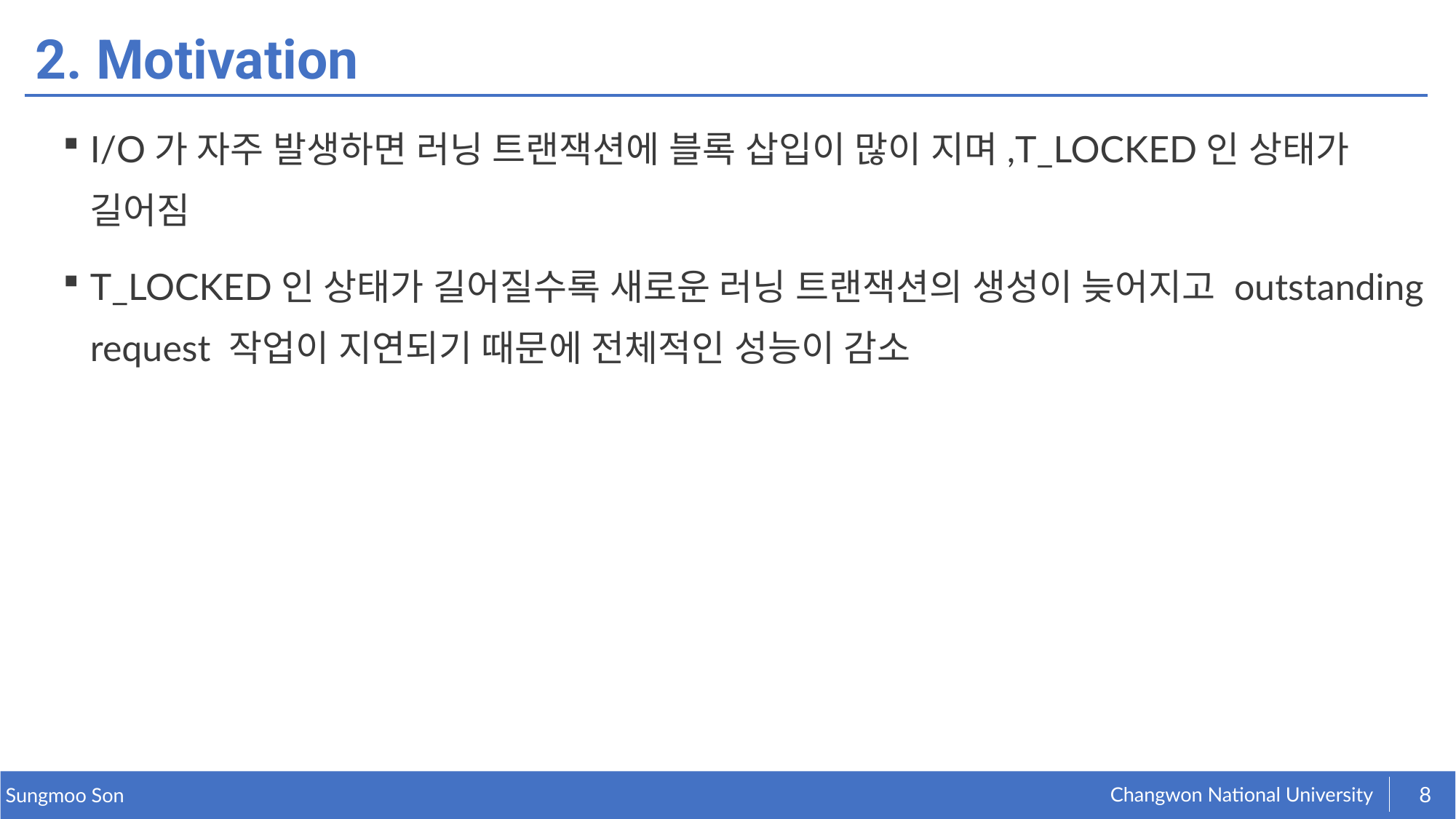

# 2. Motivation
I/O가 자주 발생하면 러닝 트랜잭션에 블록 삽입이 많이 지며,T_LOCKED인 상태가 길어짐
T_LOCKED인 상태가 길어질수록 새로운 러닝 트랜잭션의 생성이 늦어지고 outstanding request 작업이 지연되기 때문에 전체적인 성능이 감소
8